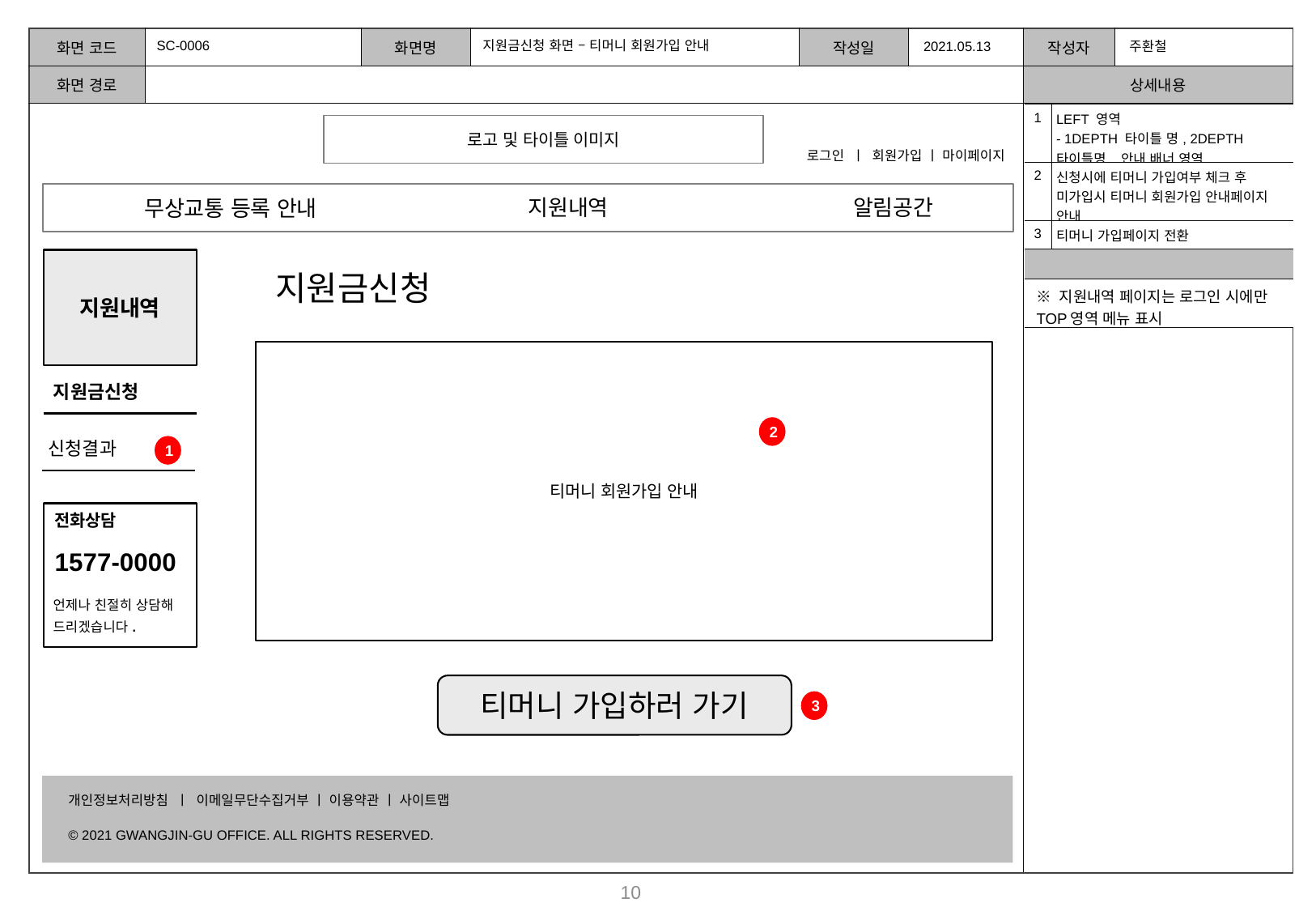

SC-0006
지원금신청 화면 – 티머니 회원가입 안내
2021.05.13
주환철
| 1 | LEFT 영역 - 1DEPTH 타이틀 명, 2DEPTH 타이틀명, 안내 배너 영역 |
| --- | --- |
| 2 | 신청시에 티머니 가입여부 체크 후 미가입시 티머니 회원가입 안내페이지 안내 |
| 3 | 티머니 가입페이지 전환 |
|  |  |
| ※ 지원내역 페이지는 로그인 시에만 TOP영역 메뉴 표시 |  |
로고 및 타이틀 이미지
로그인  ㅣ  회원가입 ㅣ 마이페이지

지원내역
알림공간
무상교통 등록 안내
지원내역
지원금신청
티머니 회원가입 안내
지원금신청
2
신청결과
1

전화상담
1577-0000
언제나 친절히 상담해
드리겠습니다.
티머니 가입하러 가기
3

개인정보처리방침  ㅣ  이메일무단수집거부 ㅣ 이용약관 ㅣ 사이트맵
© 2021 GWANGJIN-GU OFFICE. ALL RIGHTS RESERVED.